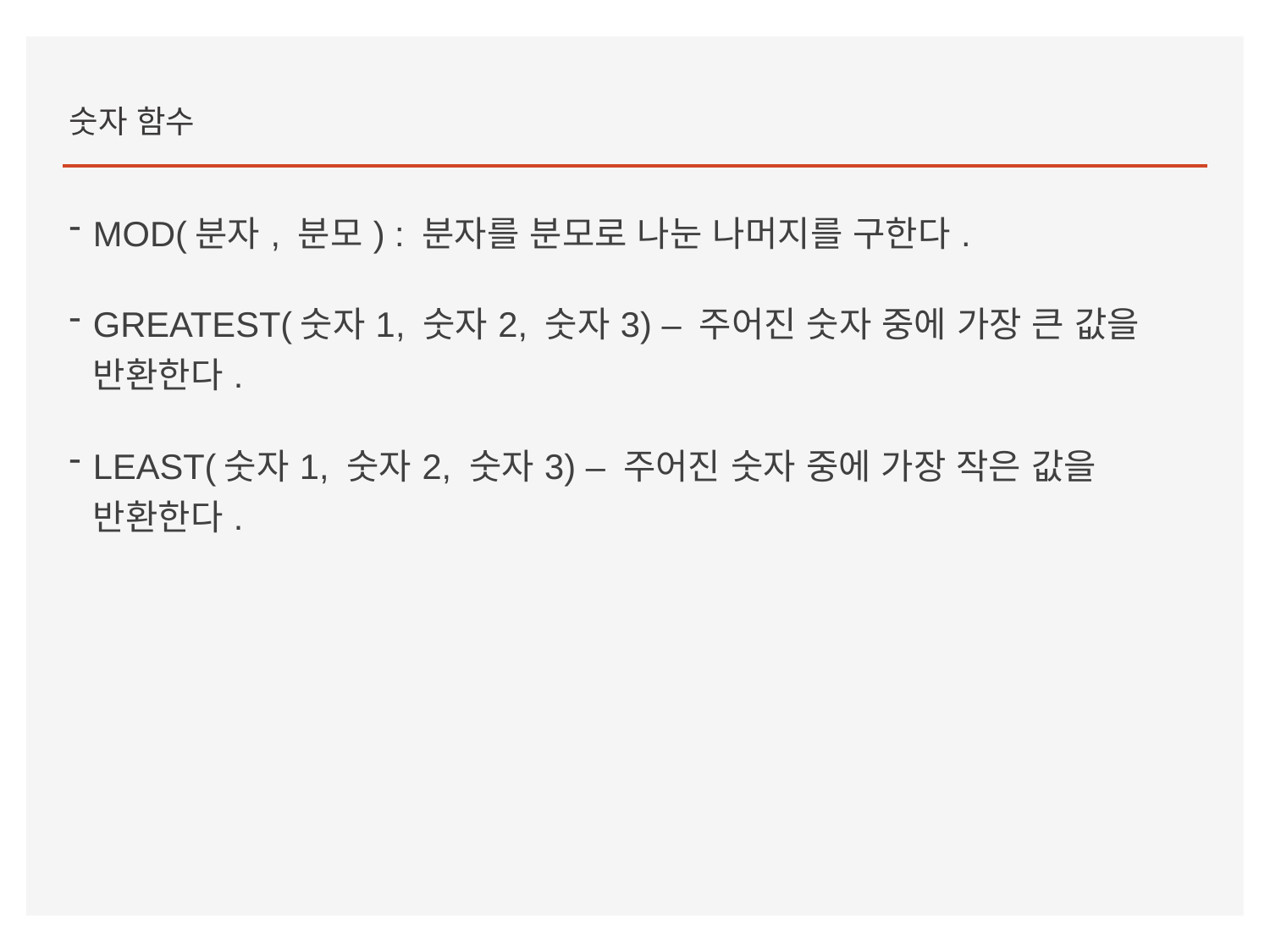

숫자 함수
MOD(분자, 분모) : 분자를 분모로 나눈 나머지를 구한다.
GREATEST(숫자1, 숫자2, 숫자3) – 주어진 숫자 중에 가장 큰 값을 반환한다.
LEAST(숫자1, 숫자2, 숫자3) – 주어진 숫자 중에 가장 작은 값을 반환한다.